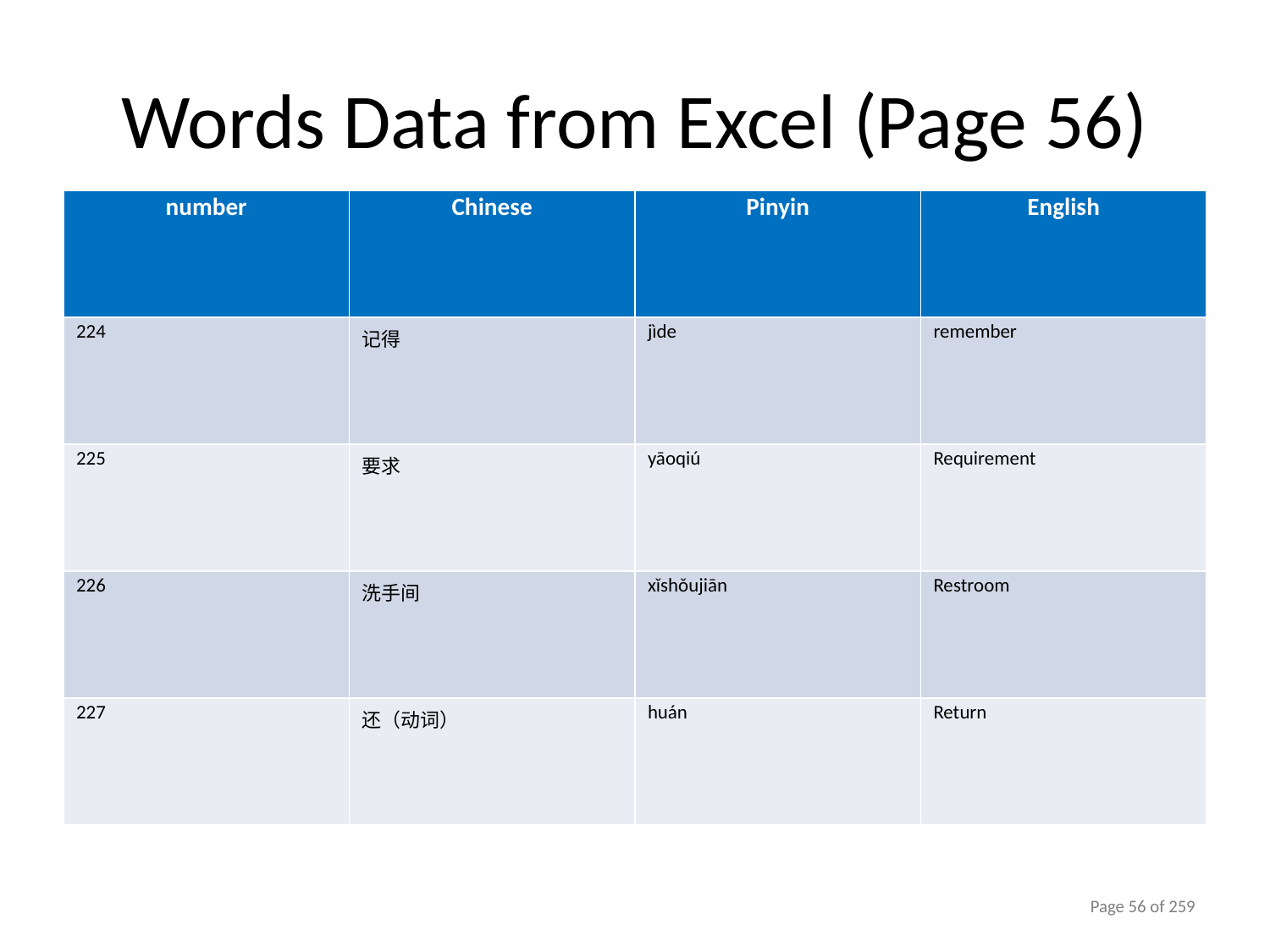

# Words Data from Excel (Page 56)
| number | Chinese | Pinyin | English |
| --- | --- | --- | --- |
| 224 | 记得 | jìde | remember |
| 225 | 要求 | yāoqiú | Requirement |
| 226 | 洗手间 | xǐshǒujiān | Restroom |
| 227 | 还（动词） | huán | Return |

Page 56 of 259